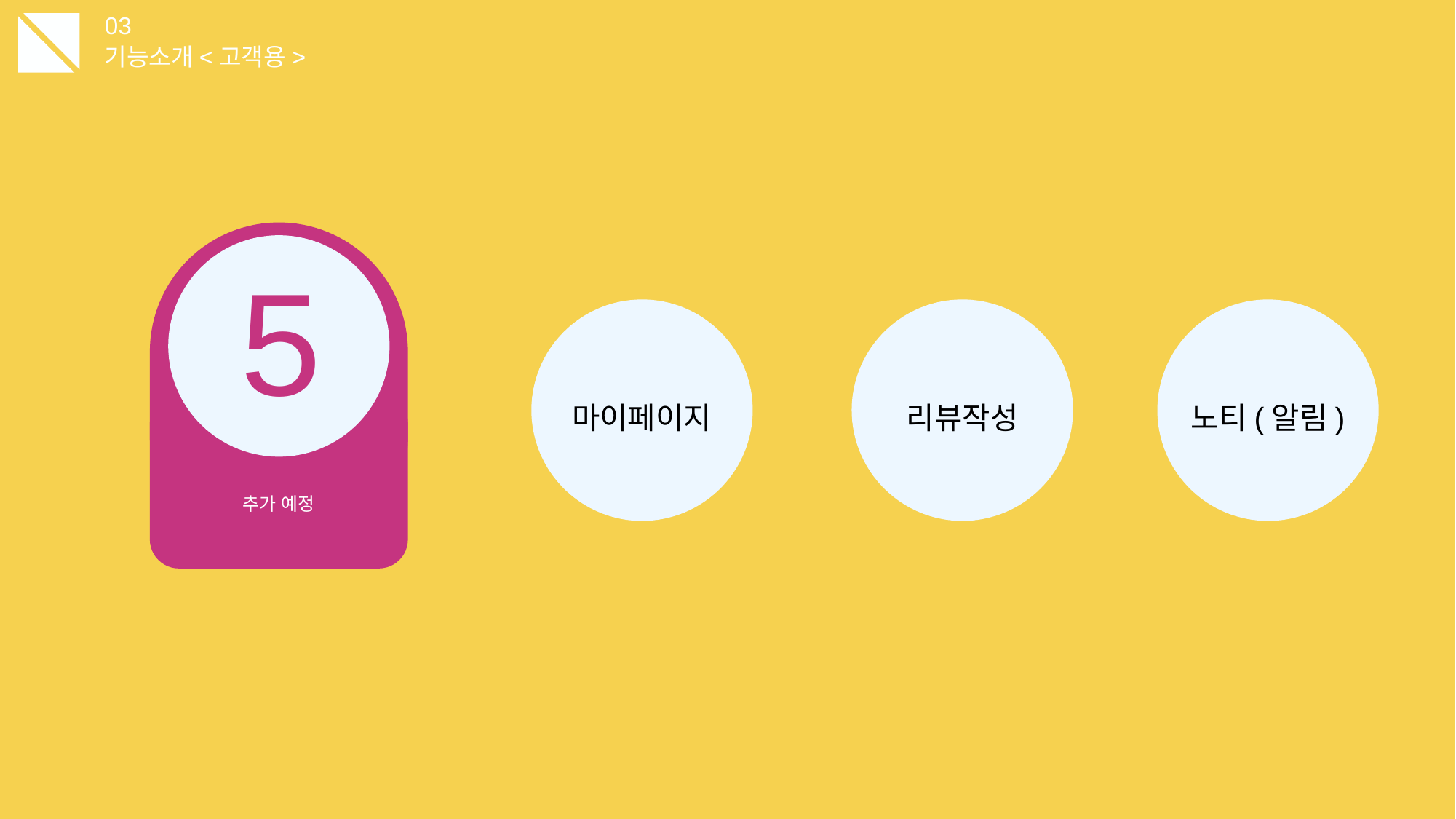

03

기능소개<고객용>

5

마이페이지
리뷰작성
노티(알림)
추가 예정